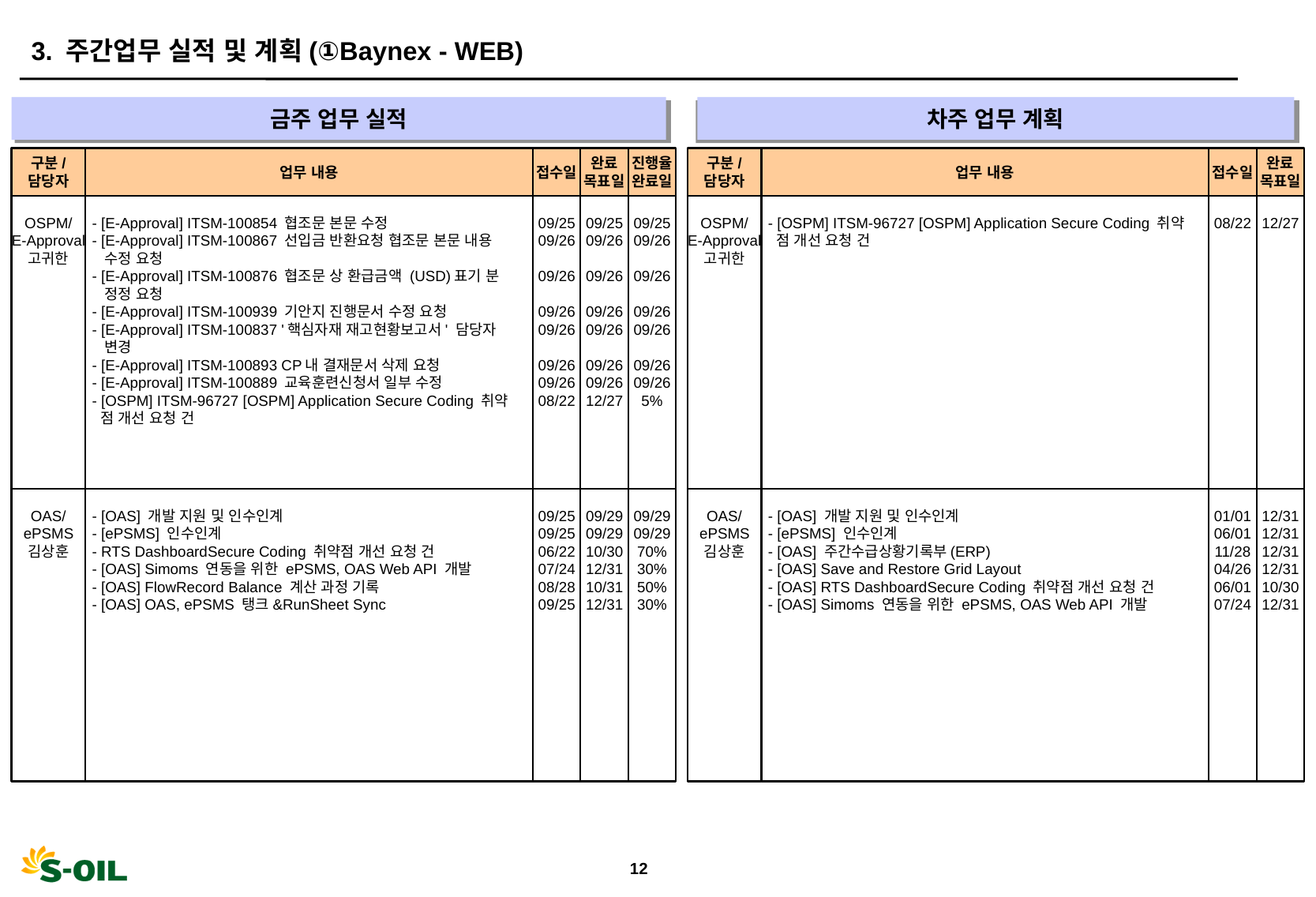

3. 주간업무 실적 및 계획(①Baynex - WEB)
금주 업무 실적
차주 업무 계획
" "
" "
구분/
담당자
업무 내용
접수일
완료
목표일
진행율
완료일
구분/
담당자
업무 내용
접수일
완료
목표일
OSPM/
E-Approval
고귀한

- [E-Approval] ITSM-100854 협조문 본문 수정
- [E-Approval] ITSM-100867 선입금 반환요청 협조문 본문 내용
   수정 요청
- [E-Approval] ITSM-100876 협조문 상 환급금액 (USD)표기 분
   정정 요청
- [E-Approval] ITSM-100939 기안지 진행문서 수정 요청
- [E-Approval] ITSM-100837 '핵심자재 재고현황보고서' 담당자
   변경
- [E-Approval] ITSM-100893 CP내 결재문서 삭제 요청
- [E-Approval] ITSM-100889 교육훈련신청서 일부 수정
- [OSPM] ITSM-96727 [OSPM] Application Secure Coding 취약
  점 개선 요청 건
09/25
09/26
09/26
09/26
09/26
09/26
09/26
08/22
09/25
09/26
09/26
09/26
09/26
09/26
09/26
12/27
09/25
09/26
09/26
09/26
09/26
09/26
09/26
5%
OSPM/
E-Approval
고귀한

- [OSPM] ITSM-96727 [OSPM] Application Secure Coding 취약
  점 개선 요청 건
08/22
12/27
OAS/
ePSMS
김상훈

- [OAS] 개발 지원 및 인수인계
- [ePSMS] 인수인계
- RTS DashboardSecure Coding 취약점 개선 요청 건
- [OAS] Simoms 연동을 위한 ePSMS, OAS Web API 개발
- [OAS] FlowRecord Balance 계산 과정 기록
- [OAS] OAS, ePSMS 탱크&RunSheet Sync
09/25
09/25
06/22
07/24
08/28
09/25
09/29
09/29
10/30
12/31
10/31
12/31
09/29
09/29
70%
30%
50%
30%
OAS/
ePSMS
김상훈

- [OAS] 개발 지원 및 인수인계
- [ePSMS] 인수인계
- [OAS] 주간수급상황기록부(ERP)
- [OAS] Save and Restore Grid Layout
- [OAS] RTS DashboardSecure Coding 취약점 개선 요청 건
- [OAS] Simoms 연동을 위한 ePSMS, OAS Web API 개발
01/01
06/01
11/28
04/26
06/01
07/24
12/31
12/31
12/31
12/31
10/30
12/31